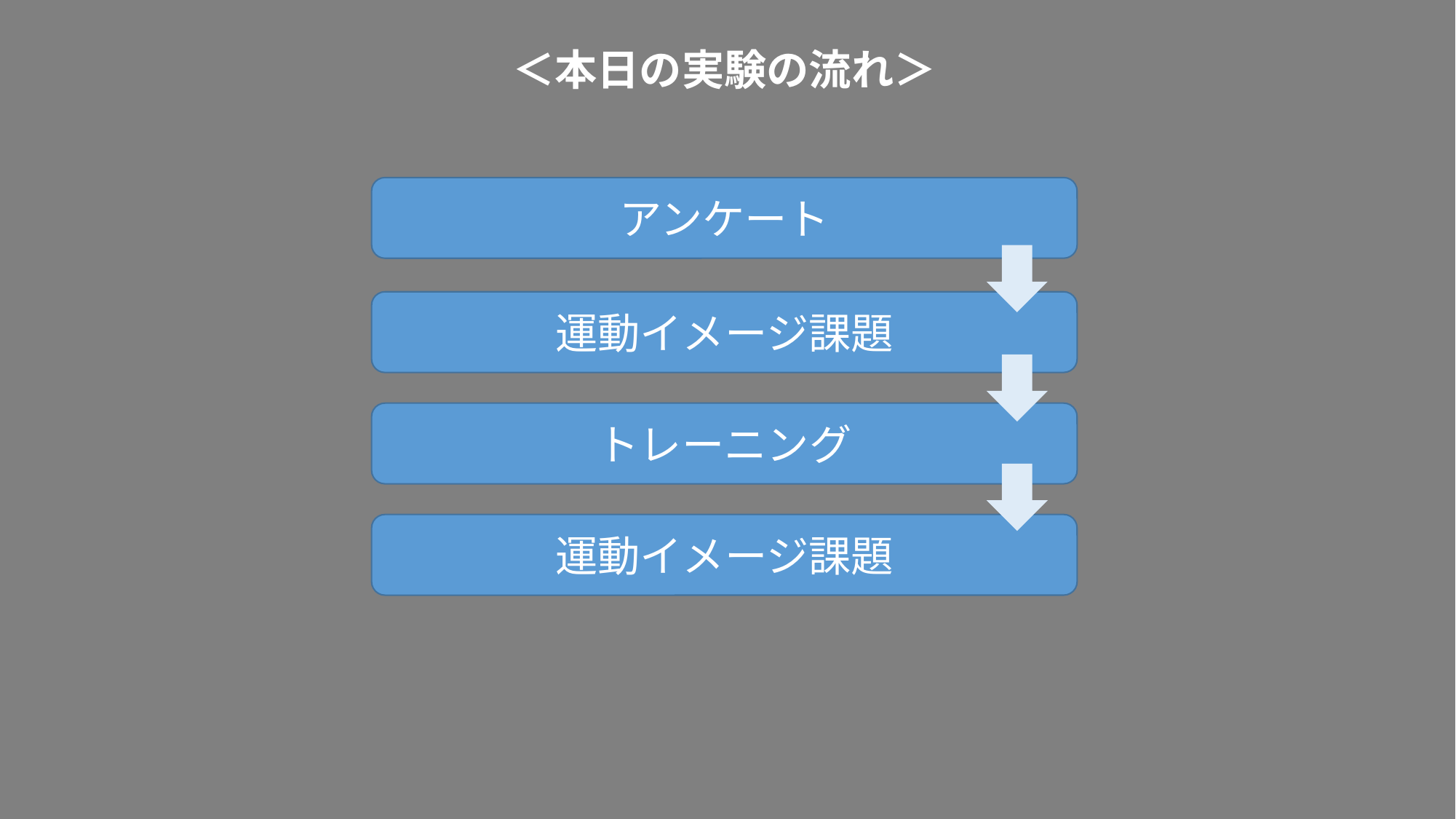

＜本日の実験の流れ＞
アンケート

運動イメージ課題

トレーニング

運動イメージ課題